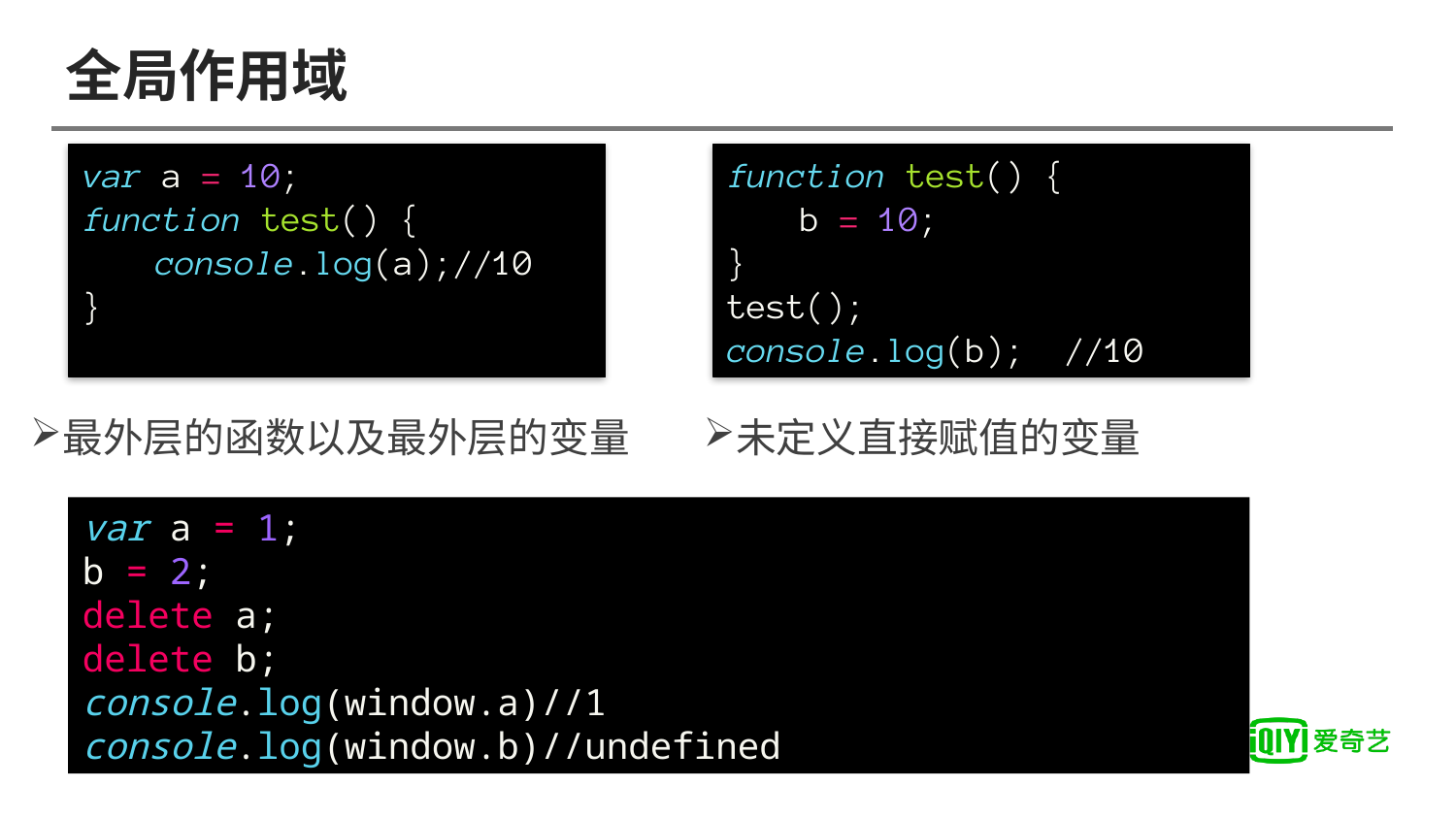

# 全局作用域
var a = 10;
function test() {
console.log(a);//10
}

function test() {
b = 10;
}
test();
console.log(b);  //10
未定义直接赋值的变量

最外层的函数以及最外层的变量

var a = 1;
b = 2;
delete a;
delete b;
console.log(window.a)//1
console.log(window.b)//undefined